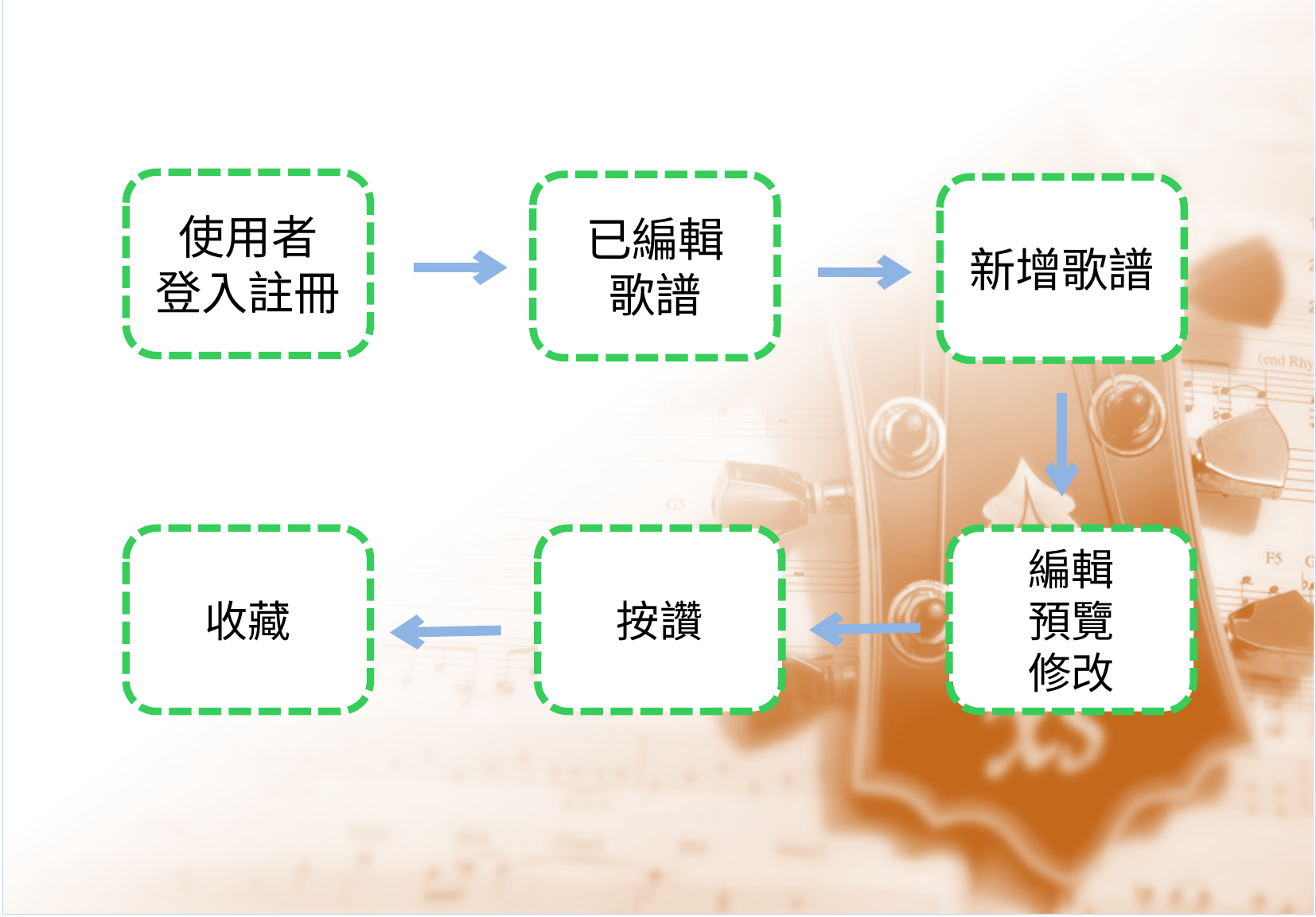

使用者
登入註冊
已編輯
歌譜
新增歌譜
收藏
按讚
編輯
預覽
修改